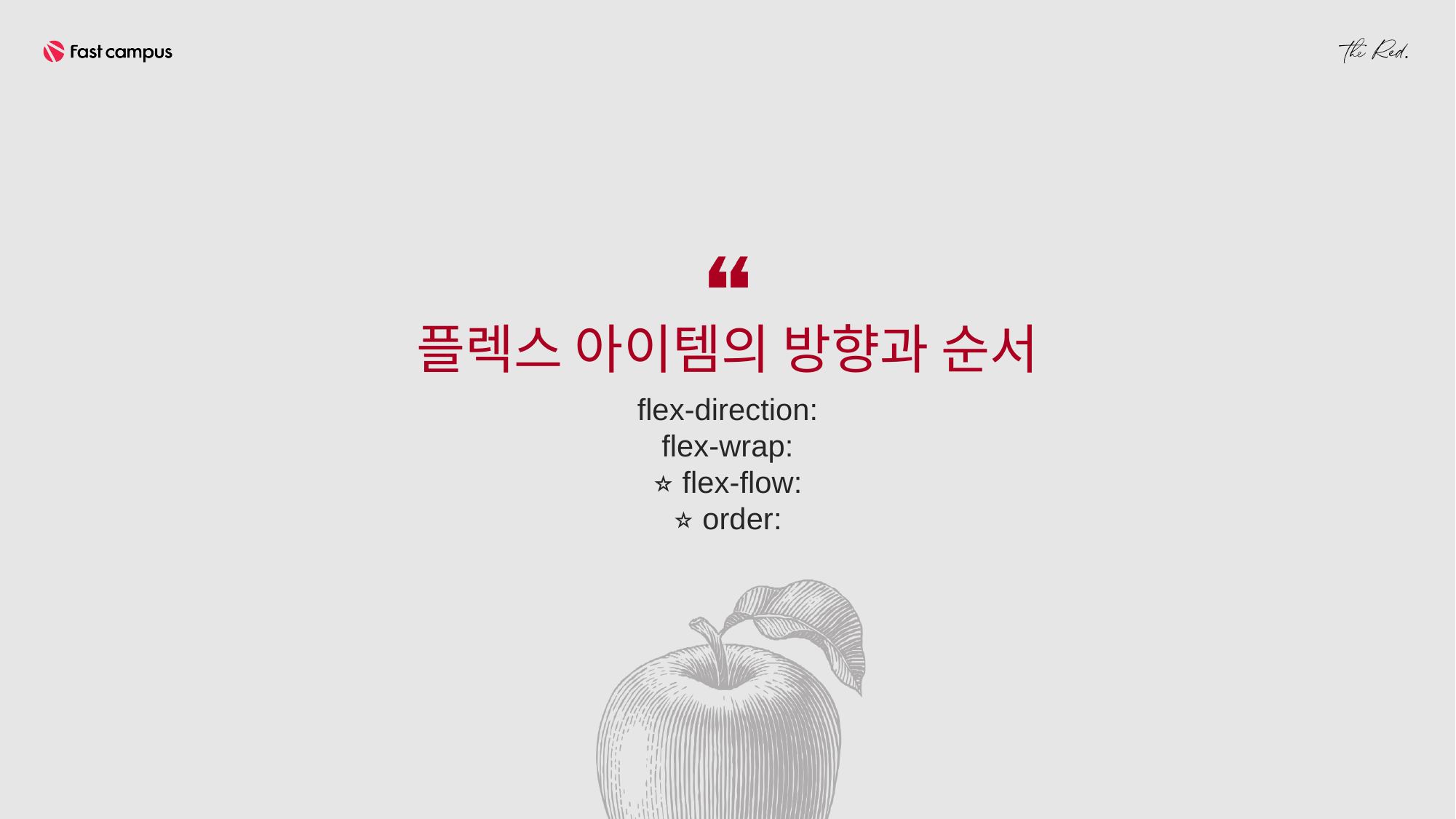

플렉스 아이템의 방향과 순서
flex-direction:
flex-wrap:
⭐ flex-flow:
⭐ order: